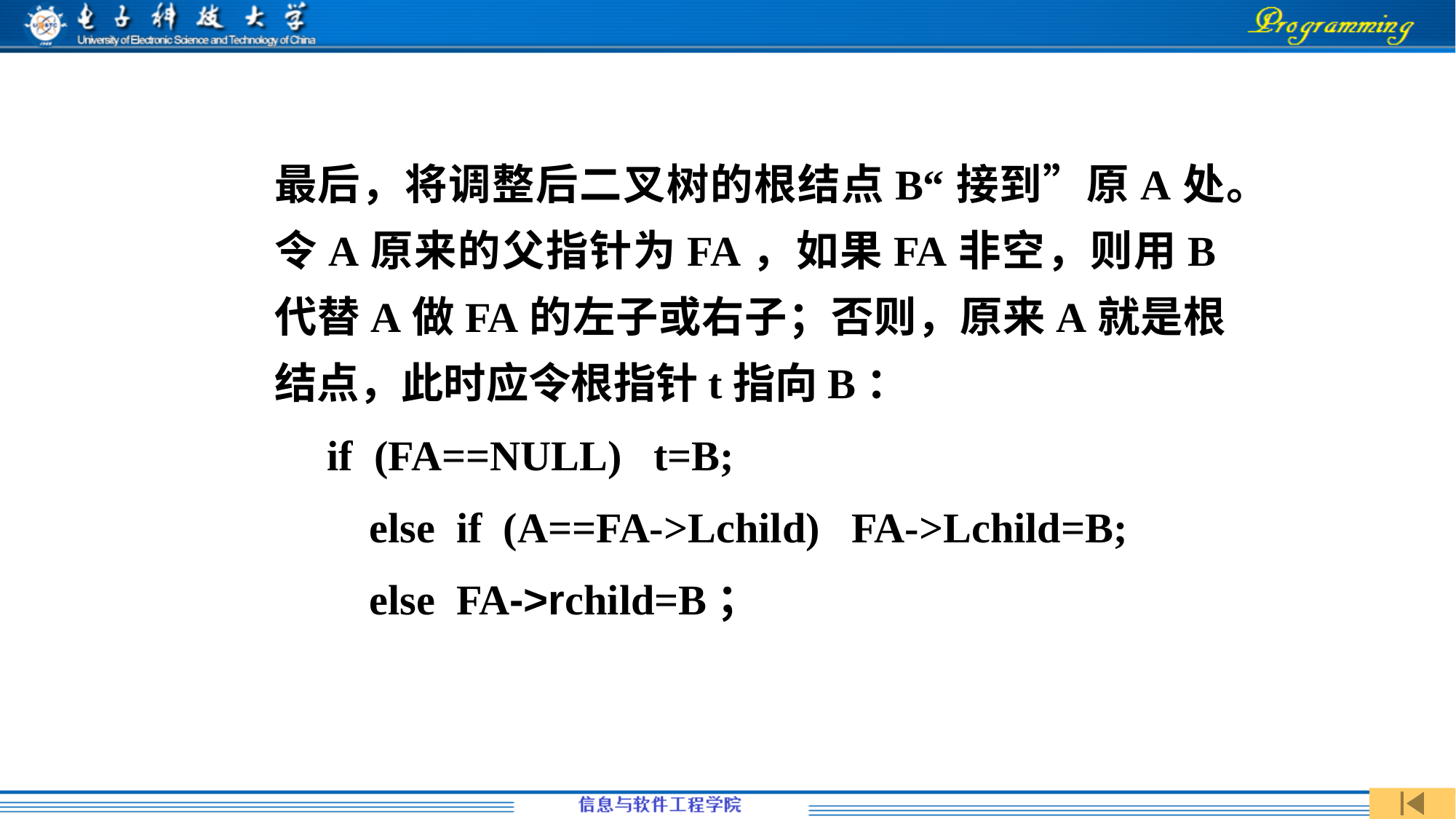

最后，将调整后二叉树的根结点B“接到”原A处。令A原来的父指针为FA，如果FA非空，则用B代替A做FA的左子或右子；否则，原来A就是根结点，此时应令根指针t指向B：
     if  (FA==NULL)   t=B;
         else  if  (A==FA->Lchild)   FA->Lchild=B;
         else  FA->rchild=B；